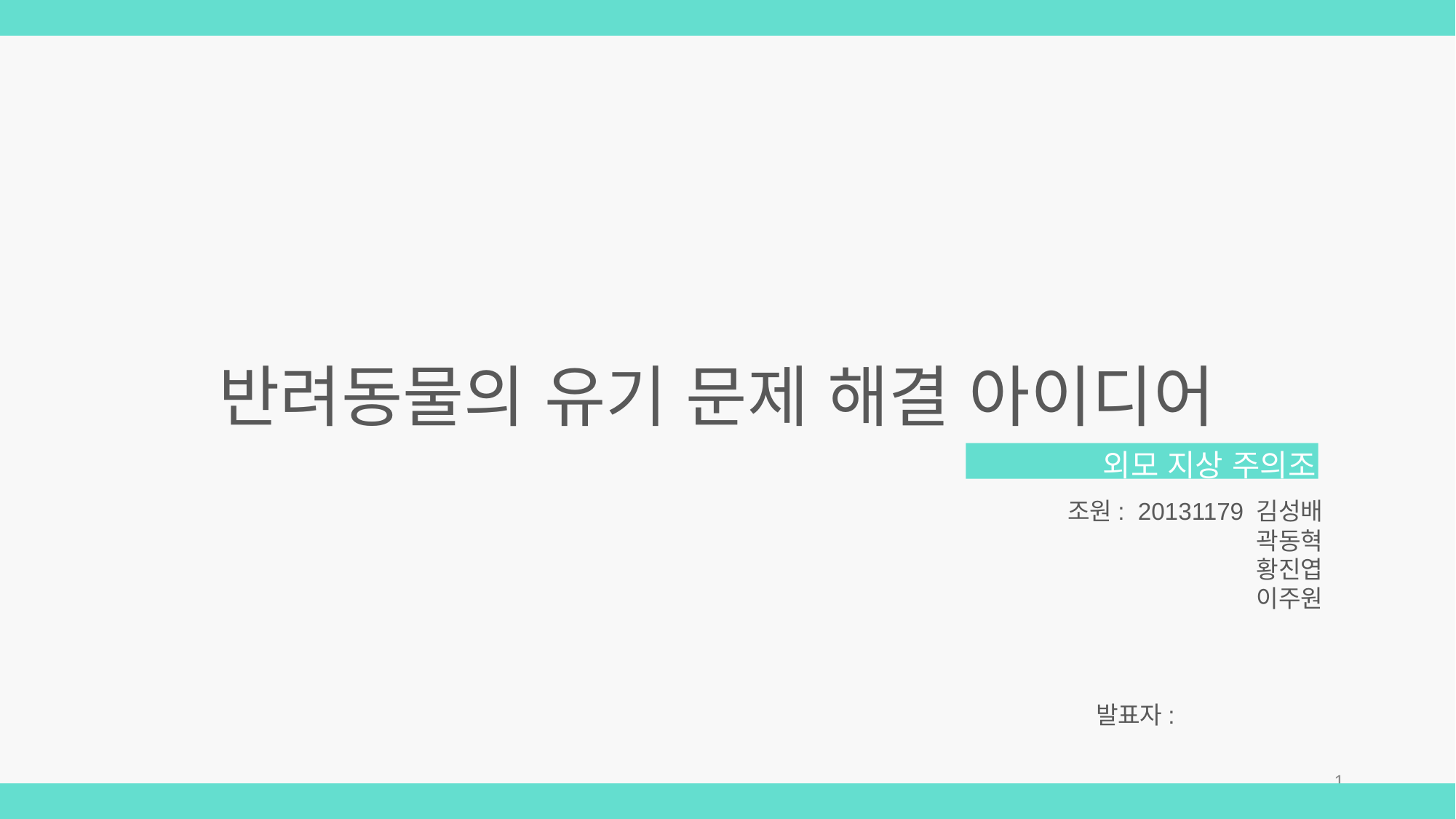

반려동물의 유기 문제 해결 아이디어
외모 지상 주의조

조원:  20131179 김성배
                 곽동혁
                 황진엽
                  이주원

발표자:

1